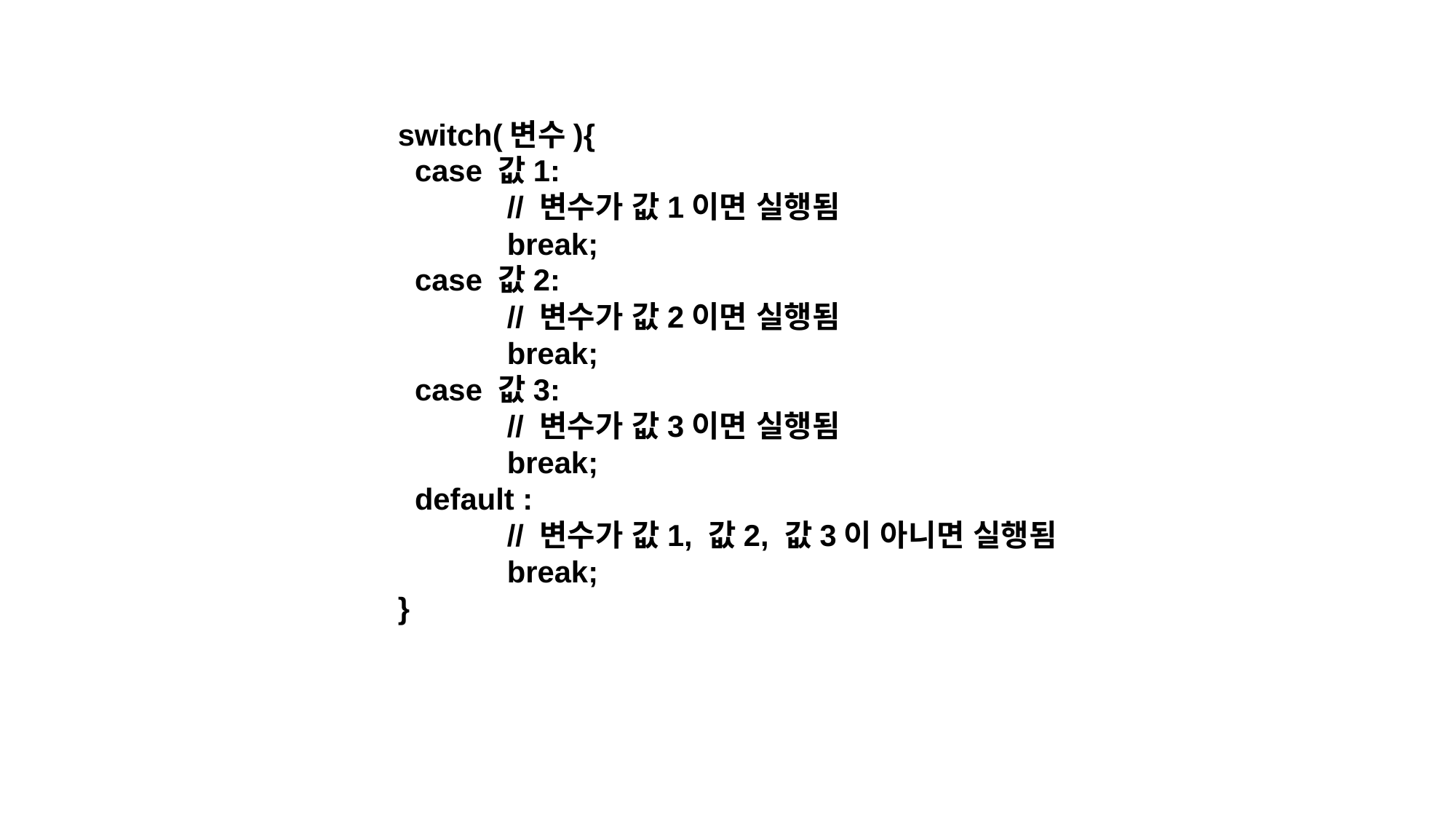

switch(변수){
  case 값1:
	// 변수가 값1이면 실행됨
	break;
  case 값2:
	// 변수가 값2이면 실행됨
	break;
  case 값3:
	// 변수가 값3이면 실행됨
	break;
  default :
	// 변수가 값1, 값2, 값3이 아니면 실행됨
	break;
}